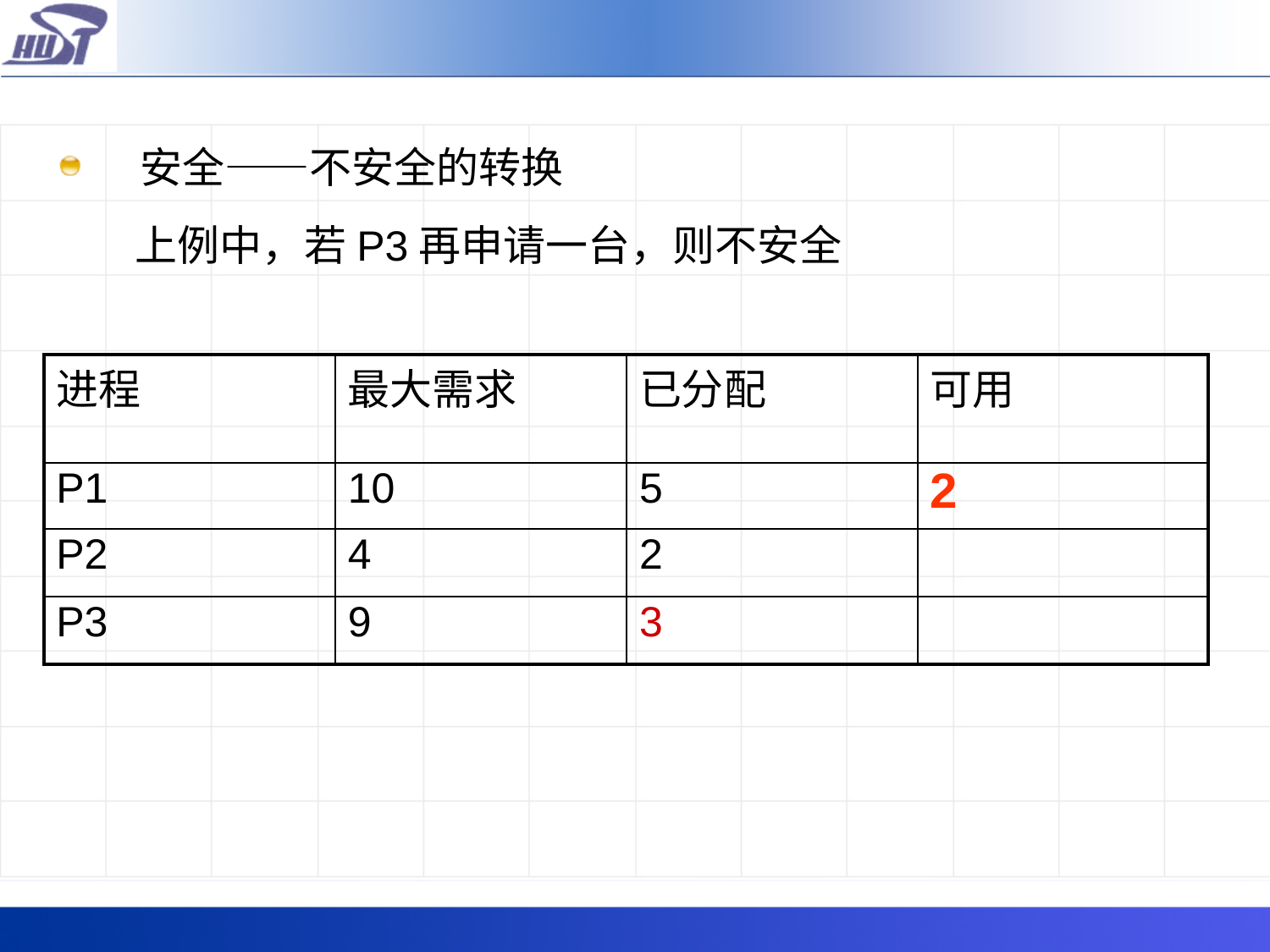

安全——不安全的转换
上例中，若P3再申请一台，则不安全

| 进程 | 最大需求 | 已分配 | 可用 |
| --- | --- | --- | --- |
| P1 | 10 | 5 | 2 |
| P2 | 4 | 2 |  |
| P3 | 9 | 3 |  |